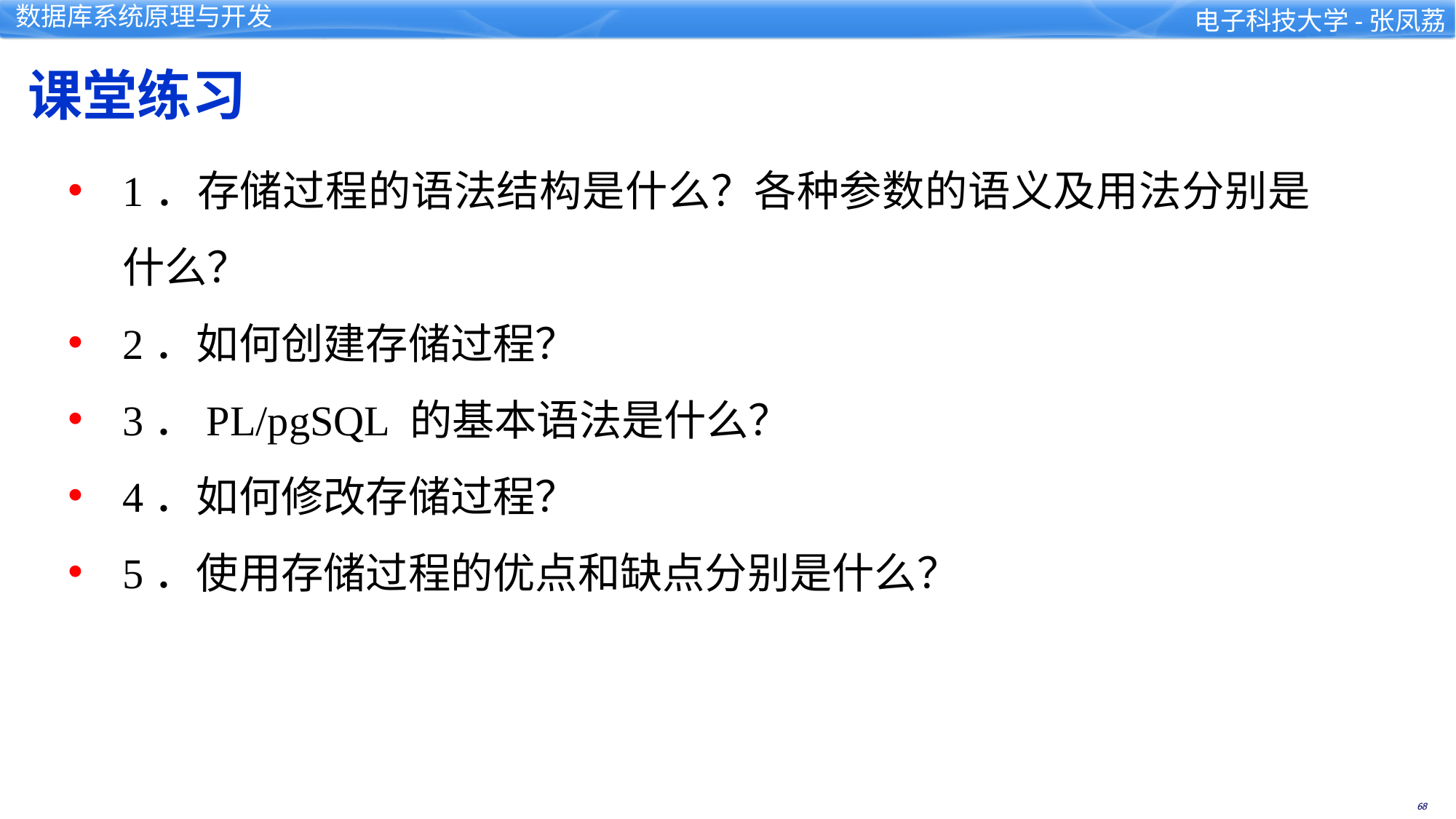

课堂练习
1．存储过程的语法结构是什么？各种参数的语义及用法分别是什么？
2．如何创建存储过程？
3．PL/pgSQL 的基本语法是什么？
4．如何修改存储过程？
5．使用存储过程的优点和缺点分别是什么？